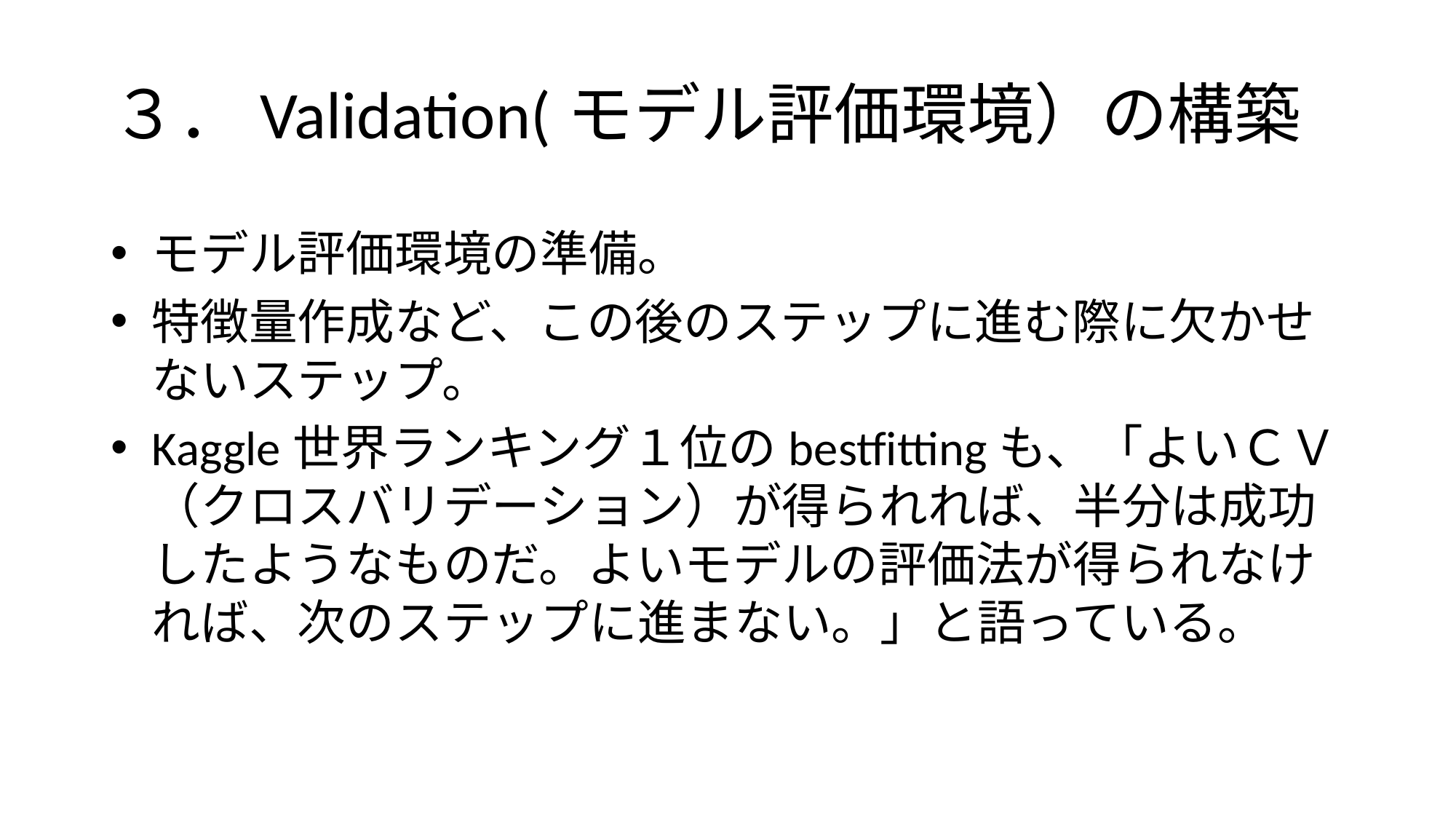

# ３．Validation(モデル評価環境）の構築
モデル評価環境の準備。
特徴量作成など、この後のステップに進む際に欠かせないステップ。
Kaggle世界ランキング１位のbestfittingも、「よいＣＶ（クロスバリデーション）が得られれば、半分は成功したようなものだ。よいモデルの評価法が得られなければ、次のステップに進まない。」と語っている。